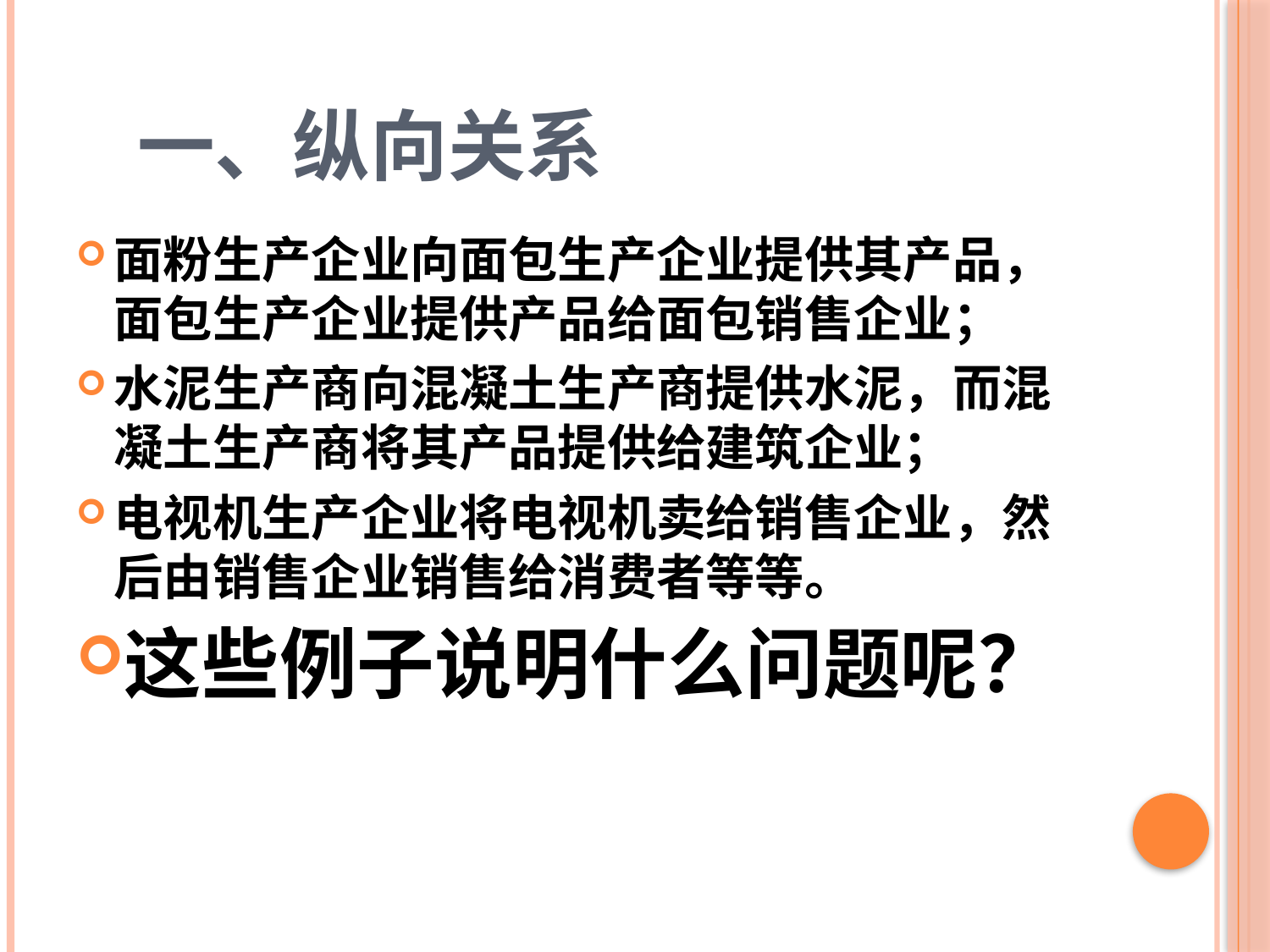

# 一、纵向关系
面粉生产企业向面包生产企业提供其产品，面包生产企业提供产品给面包销售企业；
水泥生产商向混凝土生产商提供水泥，而混凝土生产商将其产品提供给建筑企业；
电视机生产企业将电视机卖给销售企业，然后由销售企业销售给消费者等等。
这些例子说明什么问题呢？